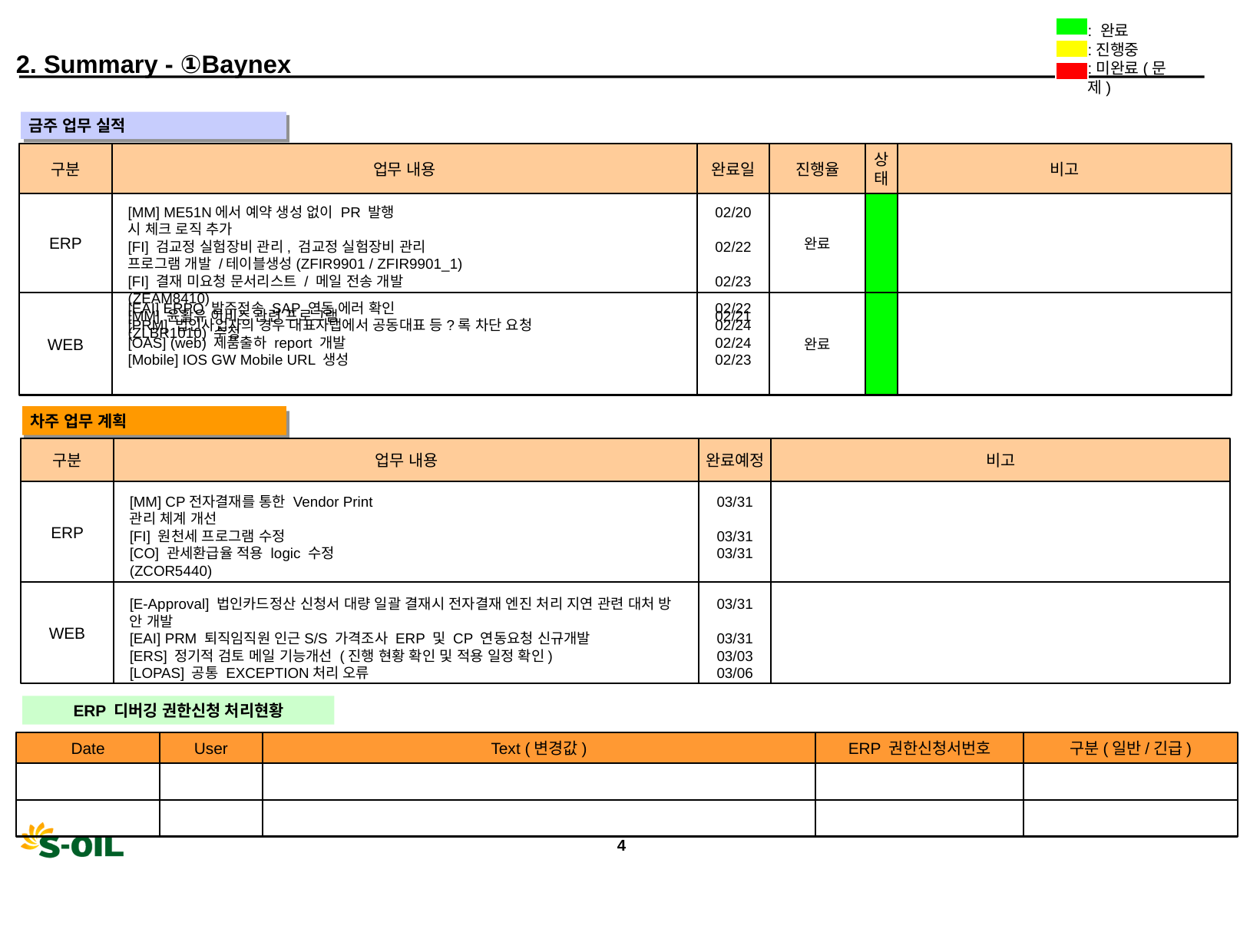

: 완료
:진행중
:미완료(문제)

2. Summary - ①Baynex

 금주 업무 실적
" "
구분
업무 내용
완료일
진행율
상
태
비고

ERP

완료

[MM] ME51N에서 예약 생성 없이 PR 발행
시 체크 로직 추가
[FI] 검교정 실험장비 관리, 검교정 실험장비 관리
프로그램 개발 /테이블생성(ZFIR9901 / ZFIR9901_1)
[FI] 결재 미요청 문서리스트 / 메일 전송 개발
(ZEAM8410)
[MM] 윤활유 이비즈 관련 프로그램
(ZLBR1010) 수정
02/20
02/22
02/23
02/21

WEB

완료

[EAI] ERPO 발주전송 SAP 연동 에러 확인
[PRM] 법인사업자의 경우 대표자탭에서 공동대표 등?록 차단 요청
[OAS] (web) 제품출하 report 개발
[Mobile] IOS GW Mobile URL 생성
02/22
02/24
02/24
02/23

 차주 업무 계획
" "
구분
업무 내용
완료예정
비고
ERP

[MM] CP전자결재를 통한 Vendor Print
관리 체계 개선
[FI] 원천세 프로그램 수정
[CO] 관세환급율 적용 logic 수정
(ZCOR5440)
03/31
03/31
03/31

WEB

[E-Approval] 법인카드정산 신청서 대량 일괄 결재시 전자결재 엔진 처리 지연 관련 대처 방
안 개발
[EAI] PRM 퇴직임직원 인근S/S 가격조사 ERP 및 CP 연동요청 신규개발
[ERS] 정기적 검토 메일 기능개선 (진행 현황 확인 및 적용 일정 확인)
[LOPAS] 공통 EXCEPTION처리 오류
03/31
03/31
03/03
03/06

ERP 디버깅 권한신청 처리현황
Date
User
Text (변경값)
ERP 권한신청서번호
구분(일반/긴급)